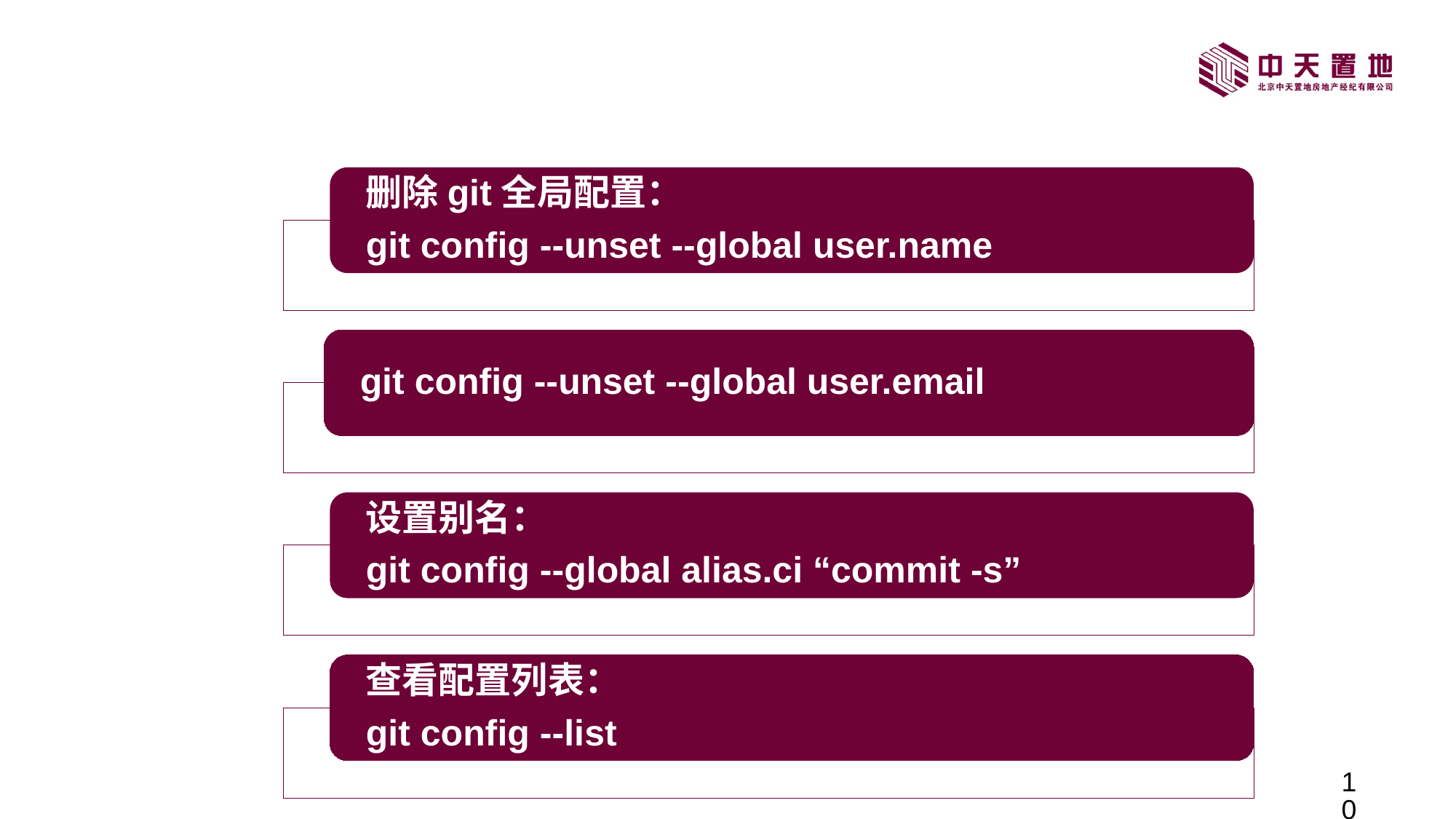

删除git全局配置：
git config --unset --global user.name
git config --unset --global user.email
设置别名：
git config --global alias.ci “commit -s”
查看配置列表：
git config --list
10